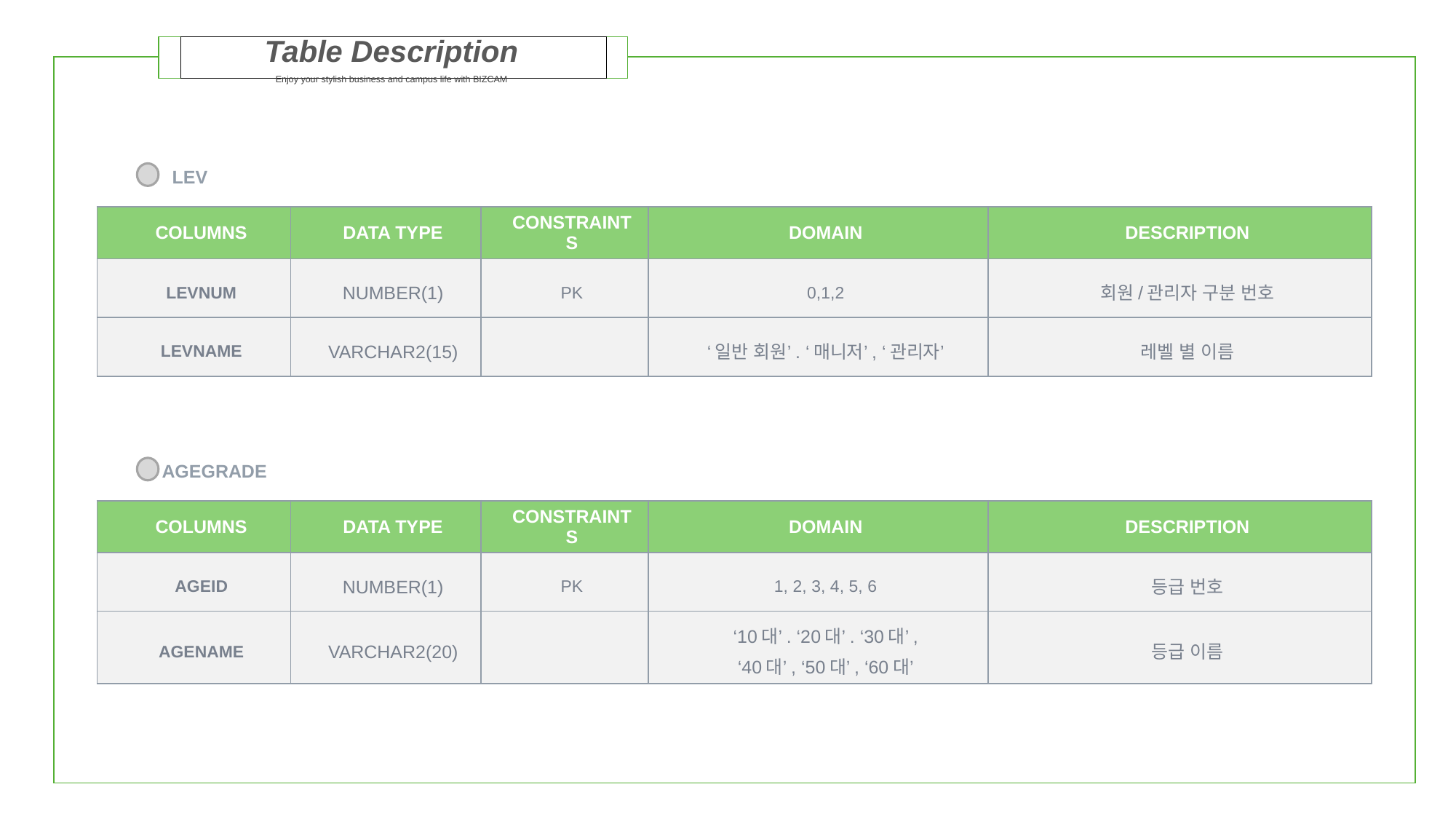

Table Description
Enjoy your stylish business and campus life with BIZCAM
|  |  |  |
| --- | --- | --- |

LEV

| COLUMNS | DATA TYPE | CONSTRAINTS | DOMAIN | DESCRIPTION |
| --- | --- | --- | --- | --- |
| LEVNUM | NUMBER(1) | PK | 0,1,2 | 회원/관리자 구분 번호 |
| LEVNAME | VARCHAR2(15) |  | ‘일반 회원’. ‘매니저’, ‘관리자’ | 레벨 별 이름 |
AGEGRADE

| COLUMNS | DATA TYPE | CONSTRAINTS | DOMAIN | DESCRIPTION |
| --- | --- | --- | --- | --- |
| AGEID | NUMBER(1) | PK | 1, 2, 3, 4, 5, 6 | 등급 번호 |
| AGENAME | VARCHAR2(20) |  | ‘10대’. ‘20대’. ‘30대’, ‘40대’, ‘50대’, ‘60대’ | 등급 이름 |